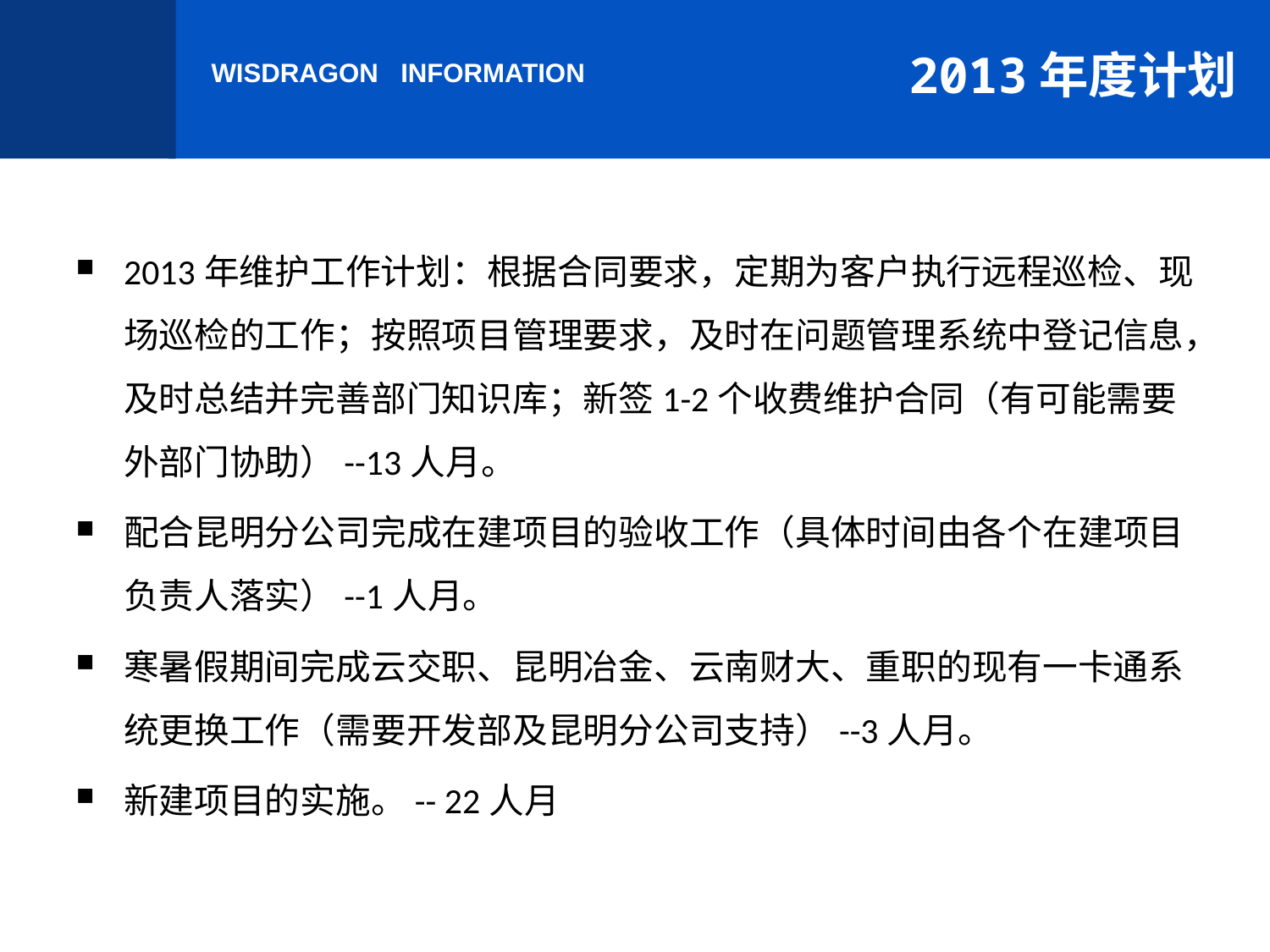

2013年度计划
2013年维护工作计划：根据合同要求，定期为客户执行远程巡检、现场巡检的工作；按照项目管理要求，及时在问题管理系统中登记信息，及时总结并完善部门知识库；新签1-2个收费维护合同（有可能需要外部门协助）--13人月。
配合昆明分公司完成在建项目的验收工作（具体时间由各个在建项目负责人落实）--1人月。
寒暑假期间完成云交职、昆明冶金、云南财大、重职的现有一卡通系统更换工作（需要开发部及昆明分公司支持）--3人月。
新建项目的实施。-- 22人月